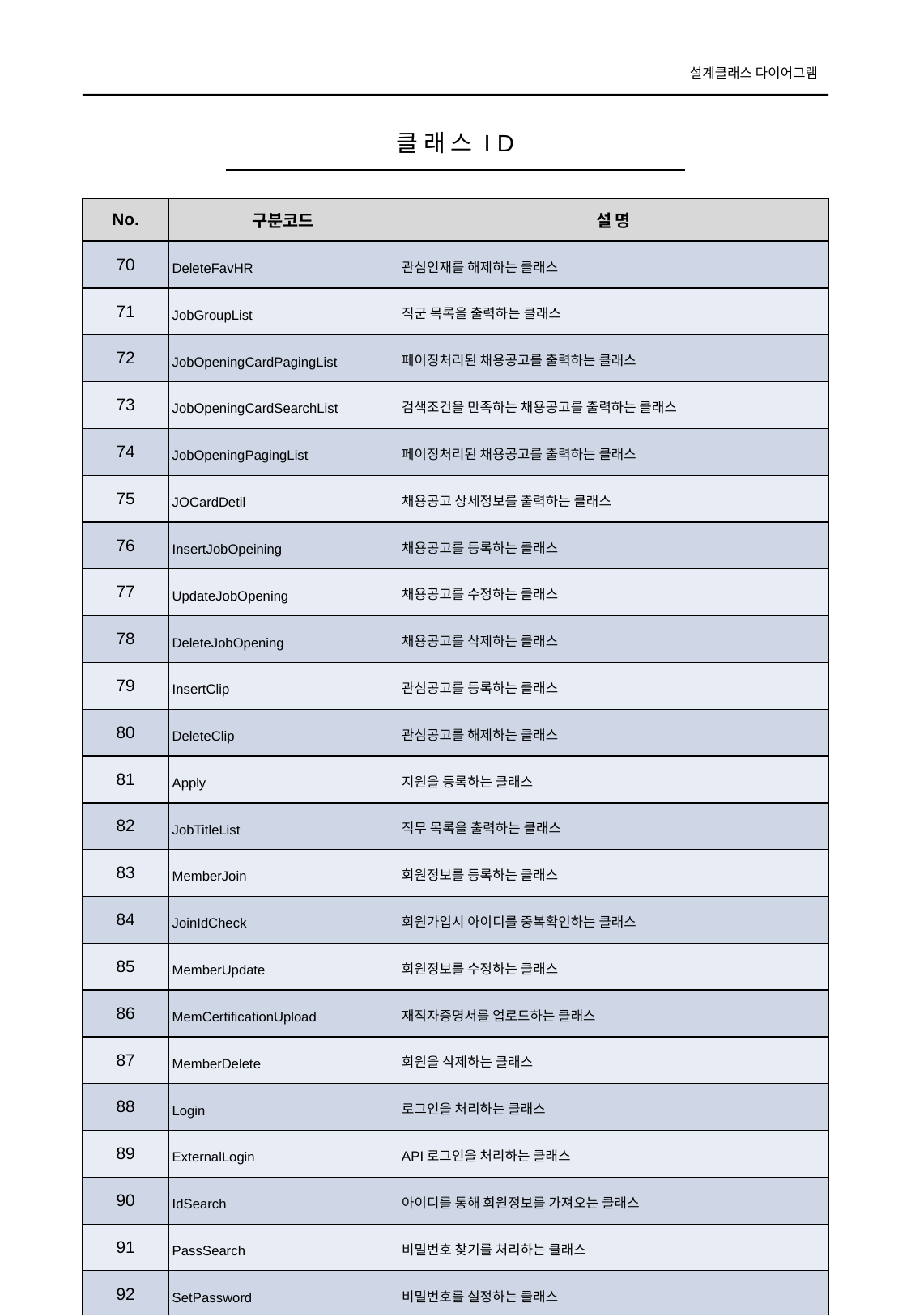

# 클 래 스 I D
| No. | 구분코드 | 설 명 |
| --- | --- | --- |
| 70 | DeleteFavHR | 관심인재를 해제하는 클래스 |
| 71 | JobGroupList | 직군 목록을 출력하는 클래스 |
| 72 | JobOpeningCardPagingList | 페이징처리된 채용공고를 출력하는 클래스 |
| 73 | JobOpeningCardSearchList | 검색조건을 만족하는 채용공고를 출력하는 클래스 |
| 74 | JobOpeningPagingList | 페이징처리된 채용공고를 출력하는 클래스 |
| 75 | JOCardDetil | 채용공고 상세정보를 출력하는 클래스 |
| 76 | InsertJobOpeining | 채용공고를 등록하는 클래스 |
| 77 | UpdateJobOpening | 채용공고를 수정하는 클래스 |
| 78 | DeleteJobOpening | 채용공고를 삭제하는 클래스 |
| 79 | InsertClip | 관심공고를 등록하는 클래스 |
| 80 | DeleteClip | 관심공고를 해제하는 클래스 |
| 81 | Apply | 지원을 등록하는 클래스 |
| 82 | JobTitleList | 직무 목록을 출력하는 클래스 |
| 83 | MemberJoin | 회원정보를 등록하는 클래스 |
| 84 | JoinIdCheck | 회원가입시 아이디를 중복확인하는 클래스 |
| 85 | MemberUpdate | 회원정보를 수정하는 클래스 |
| 86 | MemCertificationUpload | 재직자증명서를 업로드하는 클래스 |
| 87 | MemberDelete | 회원을 삭제하는 클래스 |
| 88 | Login | 로그인을 처리하는 클래스 |
| 89 | ExternalLogin | API로그인을 처리하는 클래스 |
| 90 | IdSearch | 아이디를 통해 회원정보를 가져오는 클래스 |
| 91 | PassSearch | 비밀번호 찾기를 처리하는 클래스 |
| 92 | SetPassword | 비밀번호를 설정하는 클래스 |
7